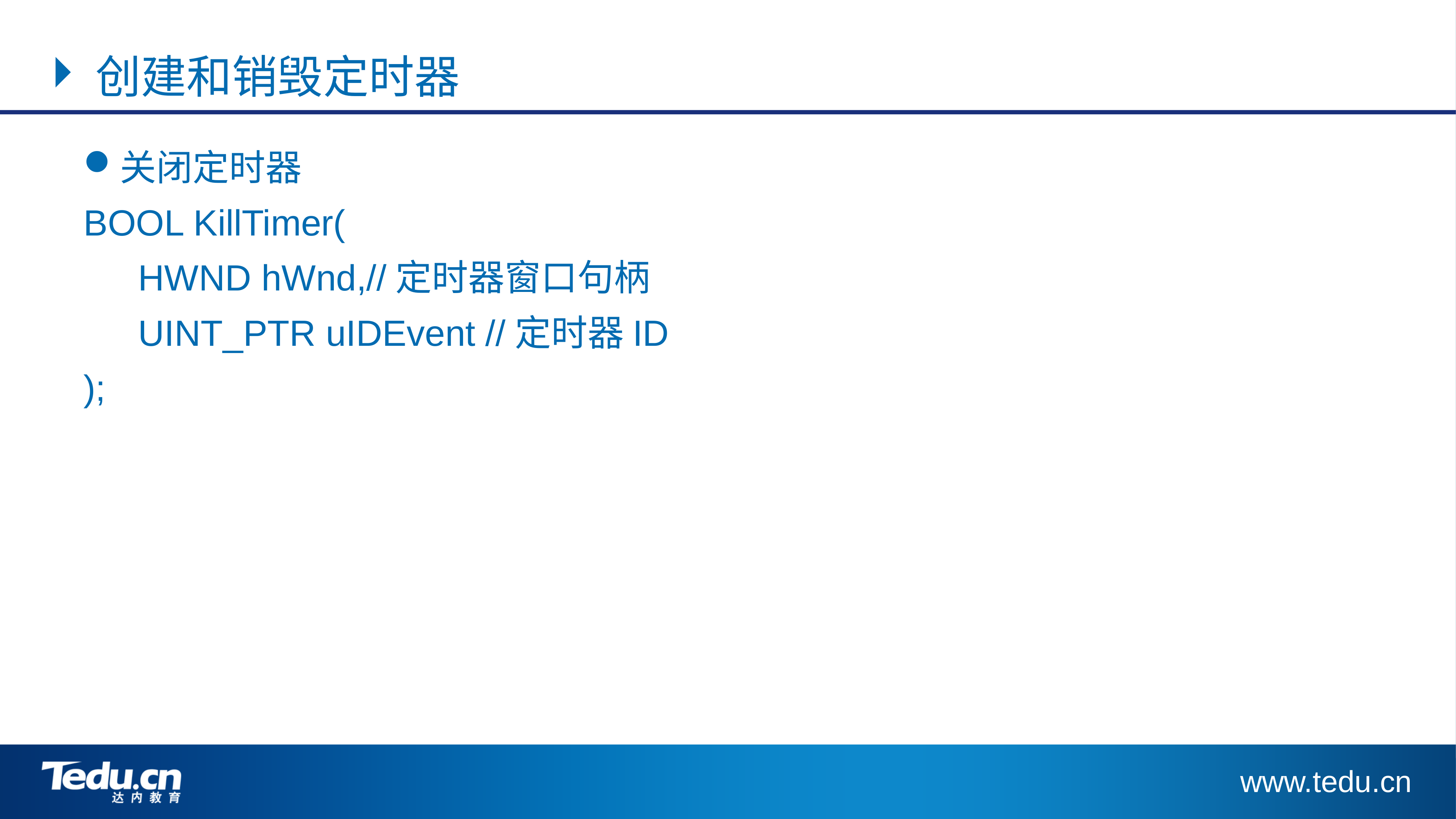

创建和销毁定时器
关闭定时器
BOOL KillTimer(
	HWND hWnd,//定时器窗口句柄
	UINT_PTR uIDEvent //定时器ID
);